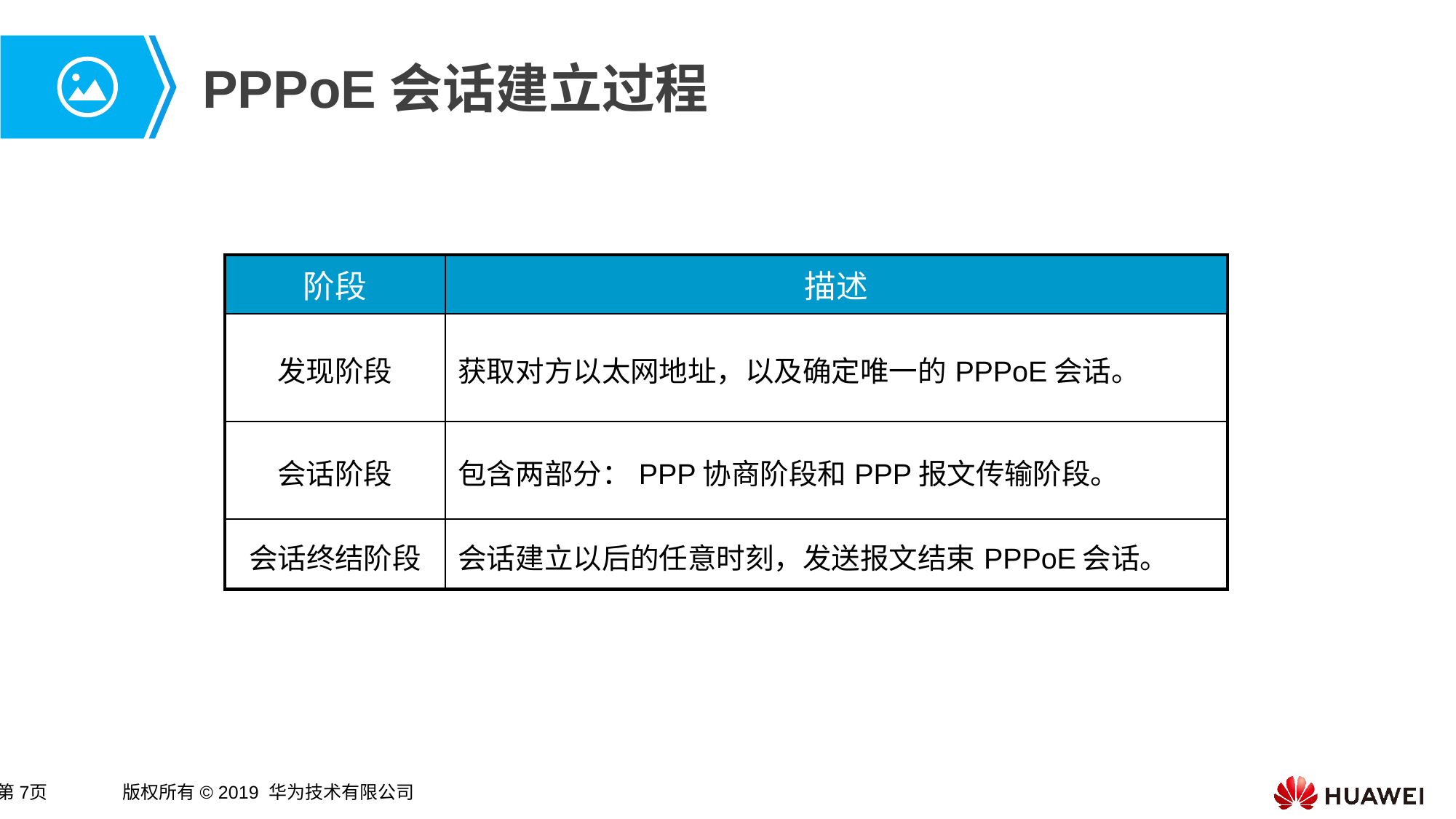

# PPPoE会话建立过程
| 阶段 | 描述 |
| --- | --- |
| 发现阶段 | 获取对方以太网地址，以及确定唯一的PPPoE会话。 |
| 会话阶段 | 包含两部分：PPP协商阶段和PPP报文传输阶段。 |
| 会话终结阶段 | 会话建立以后的任意时刻，发送报文结束PPPoE会话。 |